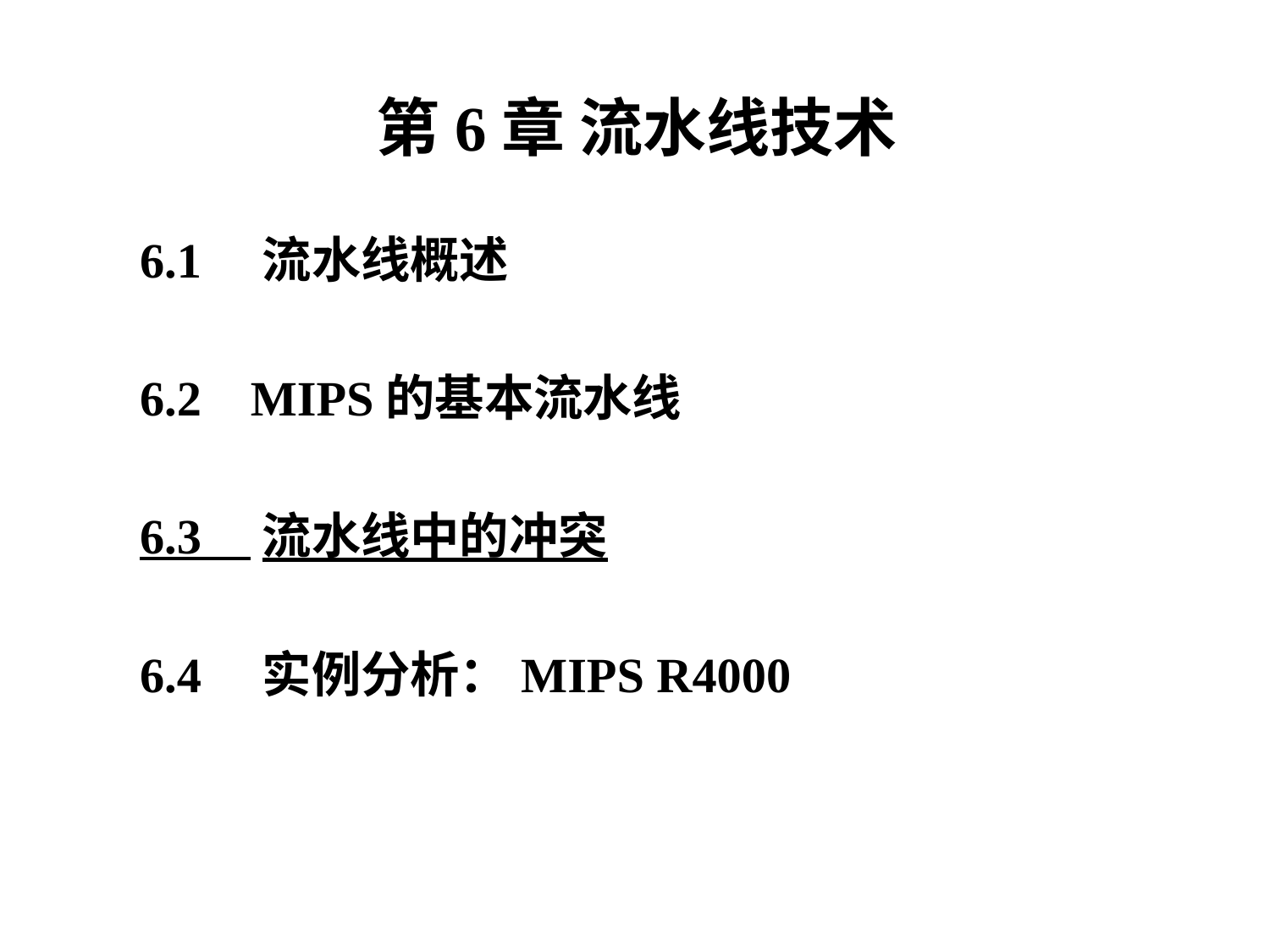

# 第6章 流水线技术
6.1    流水线概述

6.2    MIPS的基本流水线

6.3    流水线中的冲突

6.4    实例分析：MIPS R4000